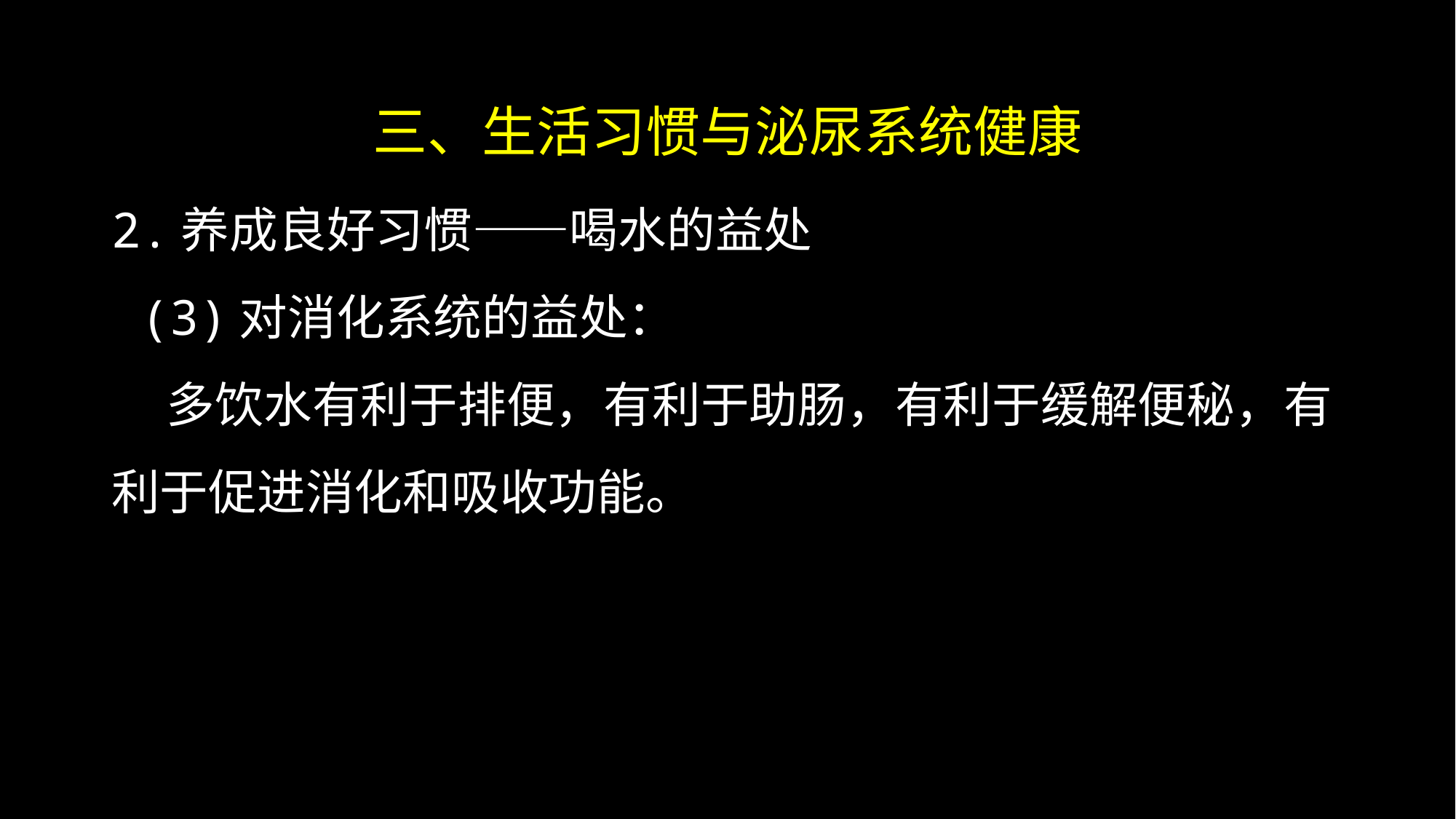

三、生活习惯与泌尿系统健康
2.养成良好习惯——喝水的益处
 (3)对消化系统的益处：
    多饮水有利于排便，有利于助肠，有利于缓解便秘，有利于促进消化和吸收功能。